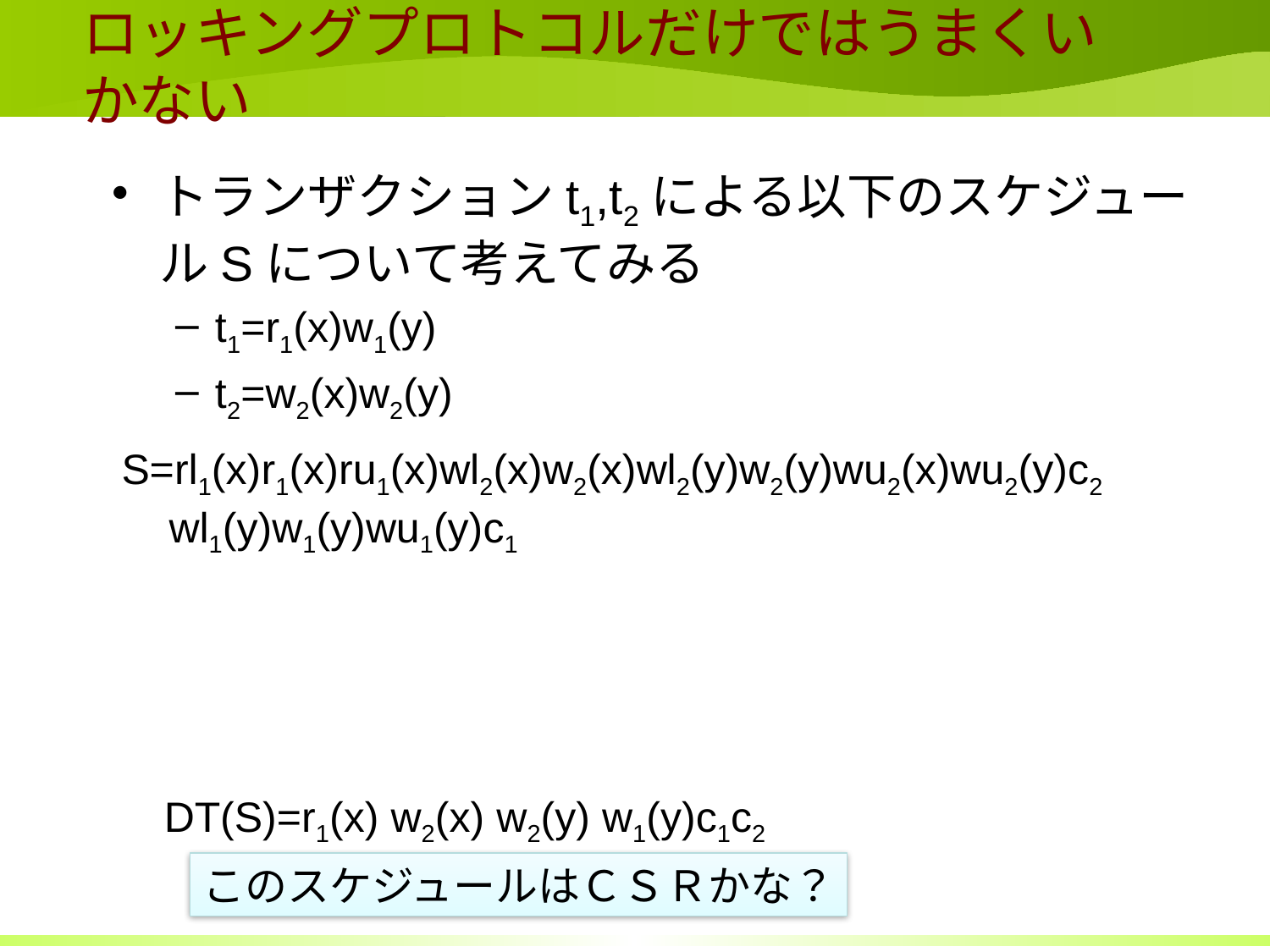

# ロッキングプロトコルだけではうまくいかない
トランザクションt1,t2による以下のスケジュールSについて考えてみる
t1=r1(x)w1(y)
t2=w2(x)w2(y)
S=rl1(x)r1(x)ru1(x)wl2(x)w2(x)wl2(y)w2(y)wu2(x)wu2(y)c2
       wl1(y)w1(y)wu1(y)c1
DT(S)=r1(x) w2(x) w2(y) w1(y)c1c2
このスケジュールはＣＳＲかな？